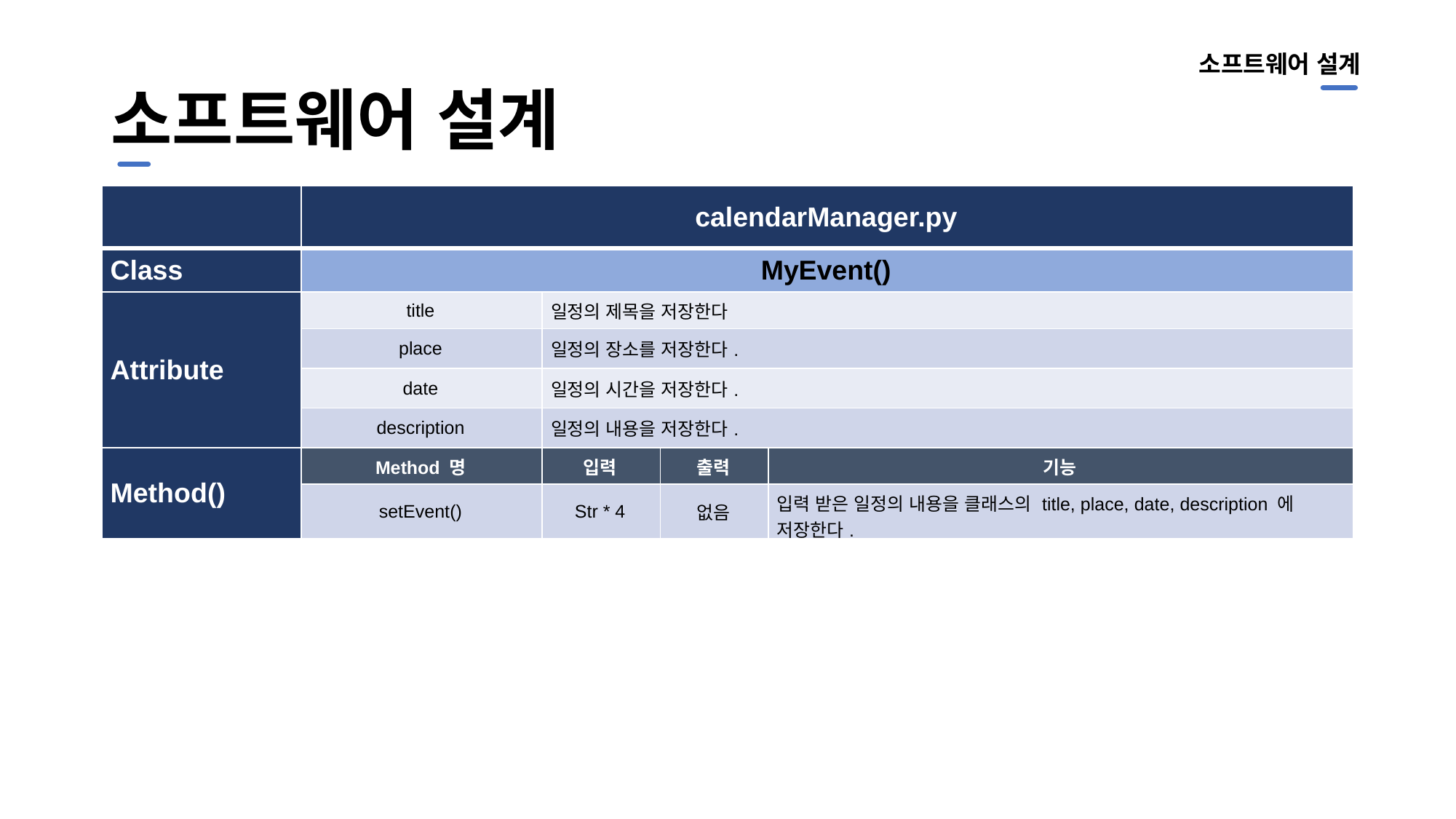

# 소프트웨어 설계
소프트웨어 설계
|  | calendarManager.py |  |  |  |
| --- | --- | --- | --- | --- |
| Class | MyEvent() |  |  |  |
| Attribute | title | 일정의 제목을 저장한다 |  |  |
|  | place | 일정의 장소를 저장한다. |  |  |
|  | date | 일정의 시간을 저장한다. |  |  |
|  | description | 일정의 내용을 저장한다. |  |  |
| Method() | Method 명 | 입력 | 출력 | 기능 |
|  | setEvent() | Str \* 4 | 없음 | 입력 받은 일정의 내용을 클래스의 title, place, date, description 에 저장한다. |